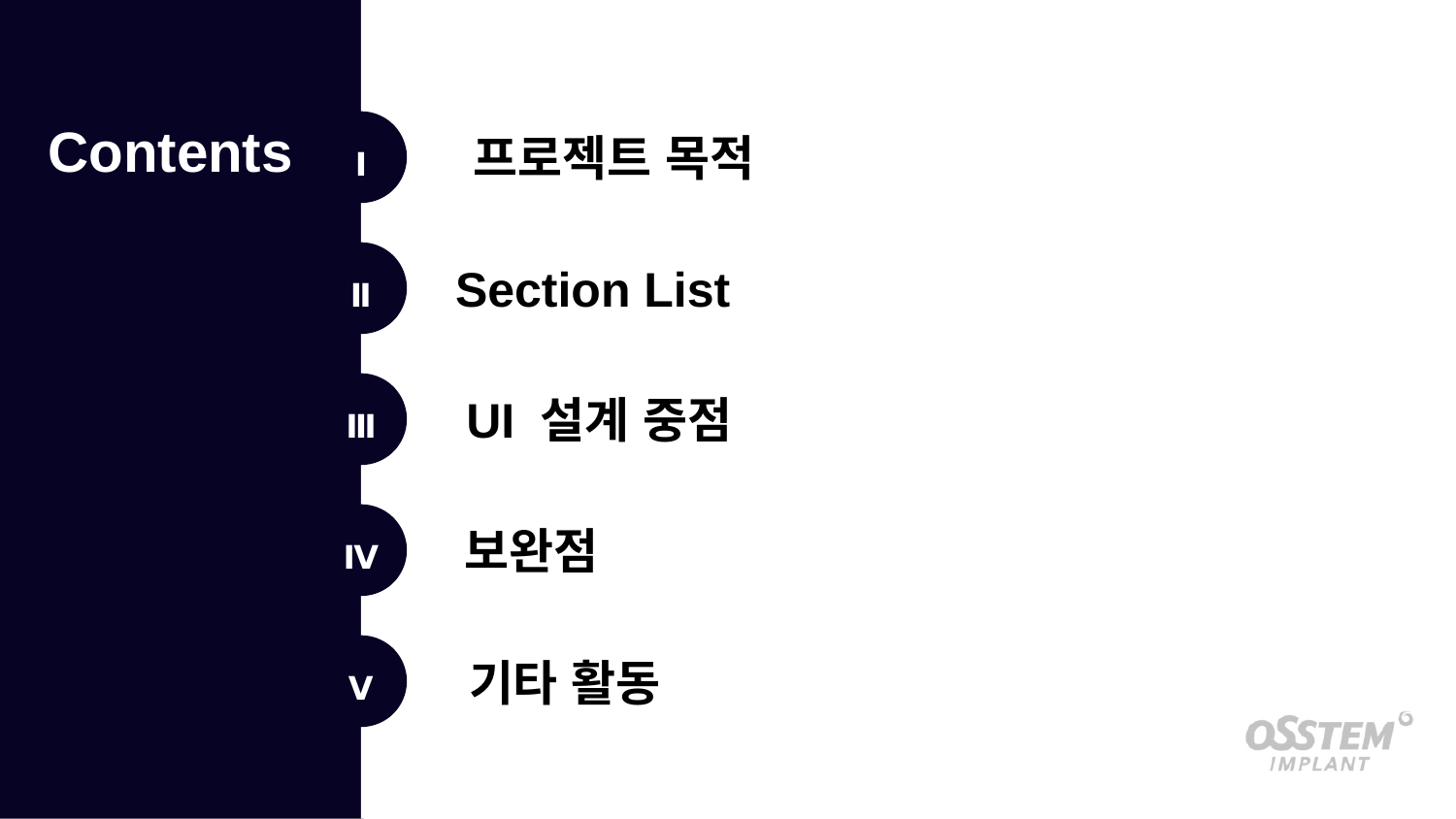

Ⅰ
프로젝트 목적
Ⅱ
Section List
Ⅲ
UI 설계 중점
Ⅳ
보완점
Ⅴ
기타 활동